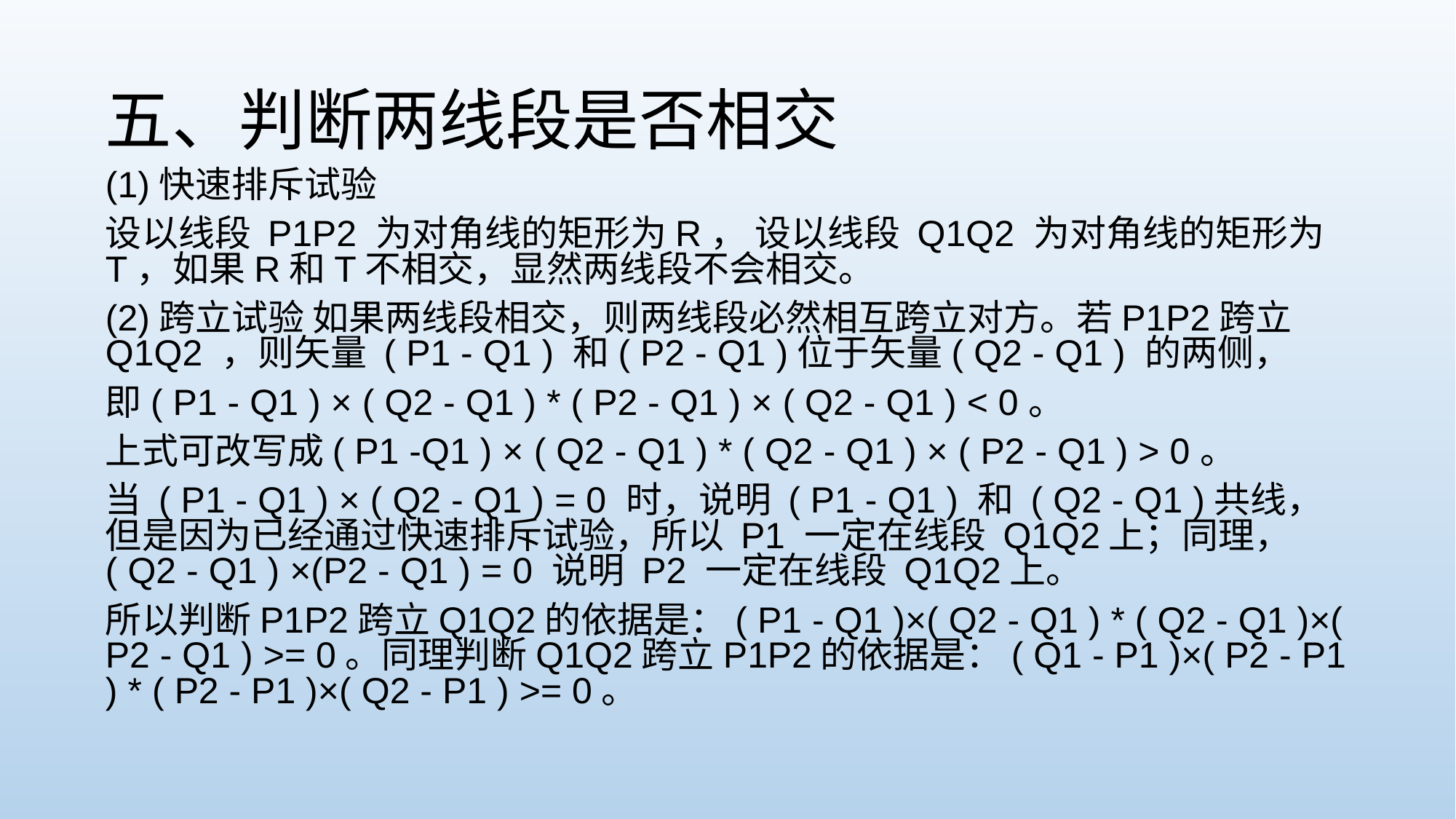

# 五、判断两线段是否相交
(1)快速排斥试验
设以线段 P1P2 为对角线的矩形为R， 设以线段 Q1Q2 为对角线的矩形为T，如果R和T不相交，显然两线段不会相交。
(2)跨立试验 如果两线段相交，则两线段必然相互跨立对方。若P1P2跨立Q1Q2 ，则矢量 ( P1 - Q1 ) 和( P2 - Q1 )位于矢量( Q2 - Q1 ) 的两侧，
即( P1 - Q1 ) × ( Q2 - Q1 ) * ( P2 - Q1 ) × ( Q2 - Q1 ) < 0。
上式可改写成( P1 -Q1 ) × ( Q2 - Q1 ) * ( Q2 - Q1 ) × ( P2 - Q1 ) > 0。
当 ( P1 - Q1 ) × ( Q2 - Q1 ) = 0 时，说明 ( P1 - Q1 ) 和 ( Q2 - Q1 )共线，但是因为已经通过快速排斥试验，所以 P1 一定在线段 Q1Q2上；同理，( Q2 - Q1 ) ×(P2 - Q1 ) = 0 说明 P2 一定在线段 Q1Q2上。
所以判断P1P2跨立Q1Q2的依据是：( P1 - Q1 )×( Q2 - Q1 ) * ( Q2 - Q1 )×( P2 - Q1 ) >= 0。同理判断Q1Q2跨立P1P2的依据是：( Q1 - P1 )×( P2 - P1 ) * ( P2 - P1 )×( Q2 - P1 ) >= 0。